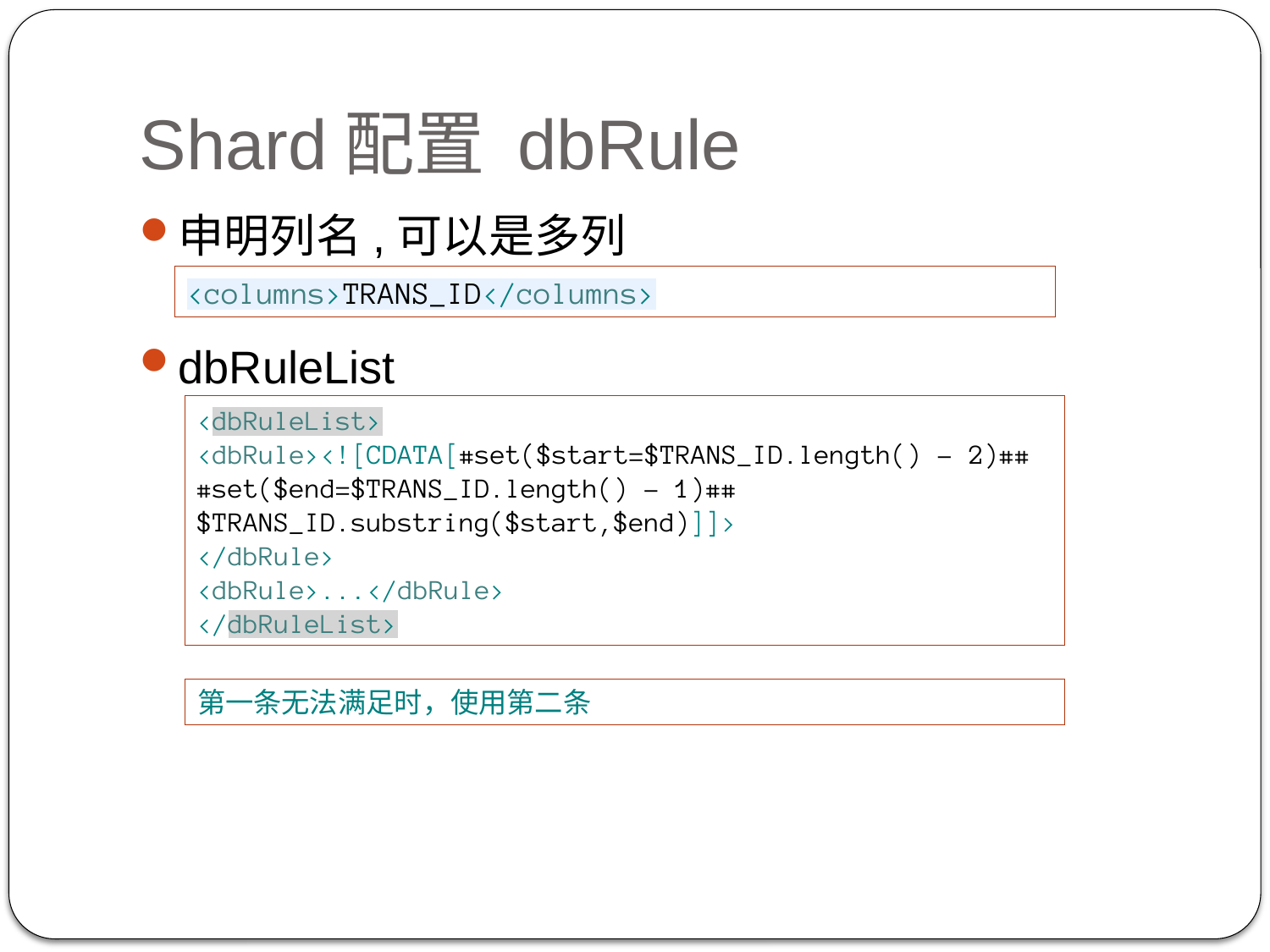

# Shard配置 dbRule
申明列名,可以是多列

dbRuleList

<columns>TRANS_ID</columns>
<dbRuleList>
<dbRule><![CDATA[#set($start=$TRANS_ID.length() - 2)##
#set($end=$TRANS_ID.length() - 1)##
$TRANS_ID.substring($start,$end)]]>
</dbRule>
<dbRule>...</dbRule>
</dbRuleList>
第一条无法满足时，使用第二条